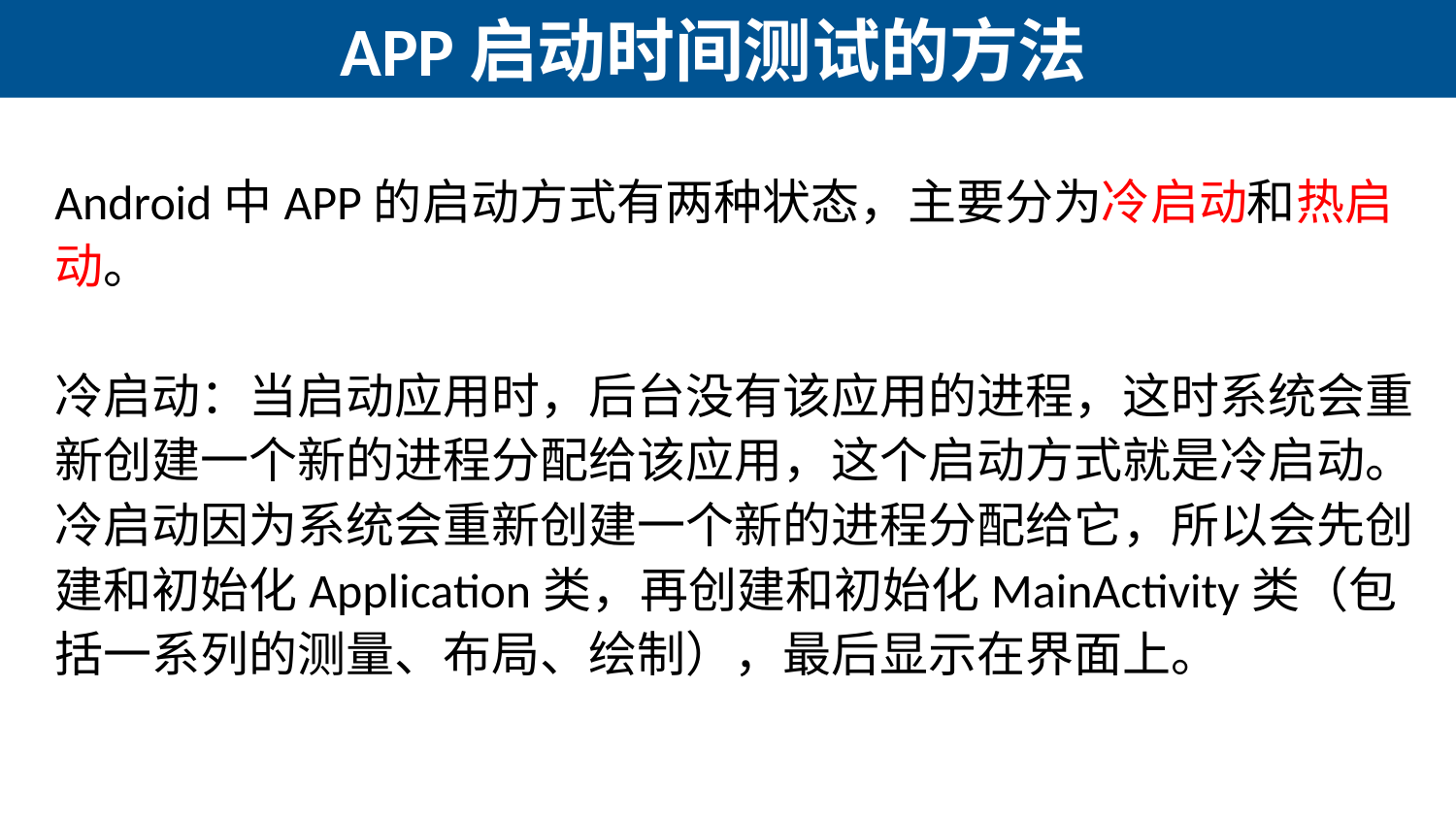

# APP启动时间测试的方法
Android中APP的启动方式有两种状态，主要分为冷启动和热启动。

冷启动：当启动应用时，后台没有该应用的进程，这时系统会重新创建一个新的进程分配给该应用，这个启动方式就是冷启动。冷启动因为系统会重新创建一个新的进程分配给它，所以会先创建和初始化Application类，再创建和初始化MainActivity类（包括一系列的测量、布局、绘制），最后显示在界面上。